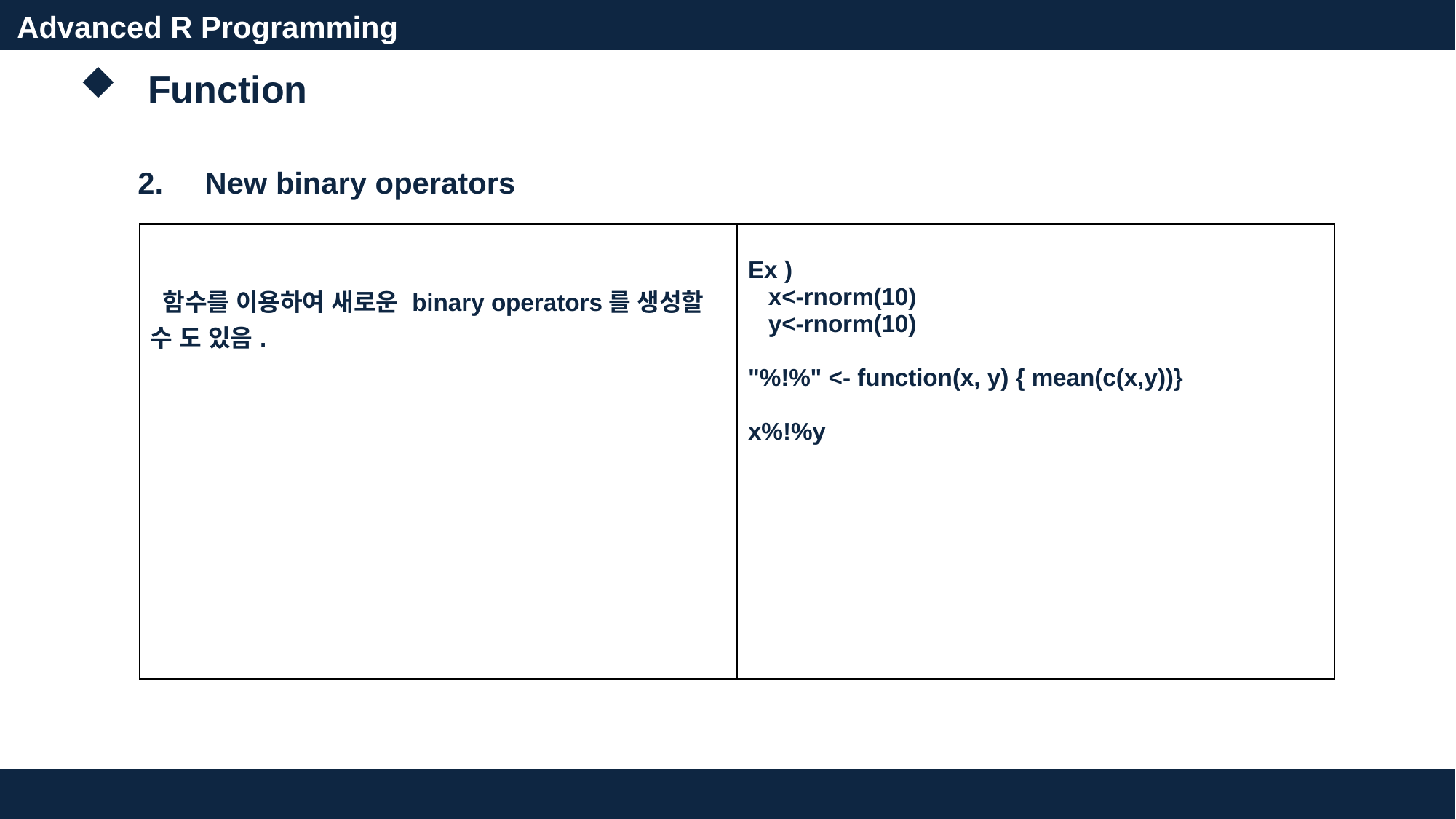

Advanced R Programming
Function
2.     New binary operators
| 함수를 이용하여 새로운 binary operators를 생성할 수 도 있음. | Ex ) x<-rnorm(10) y<-rnorm(10) "%!%" <- function(x, y) { mean(c(x,y))} x%!%y |
| --- | --- |